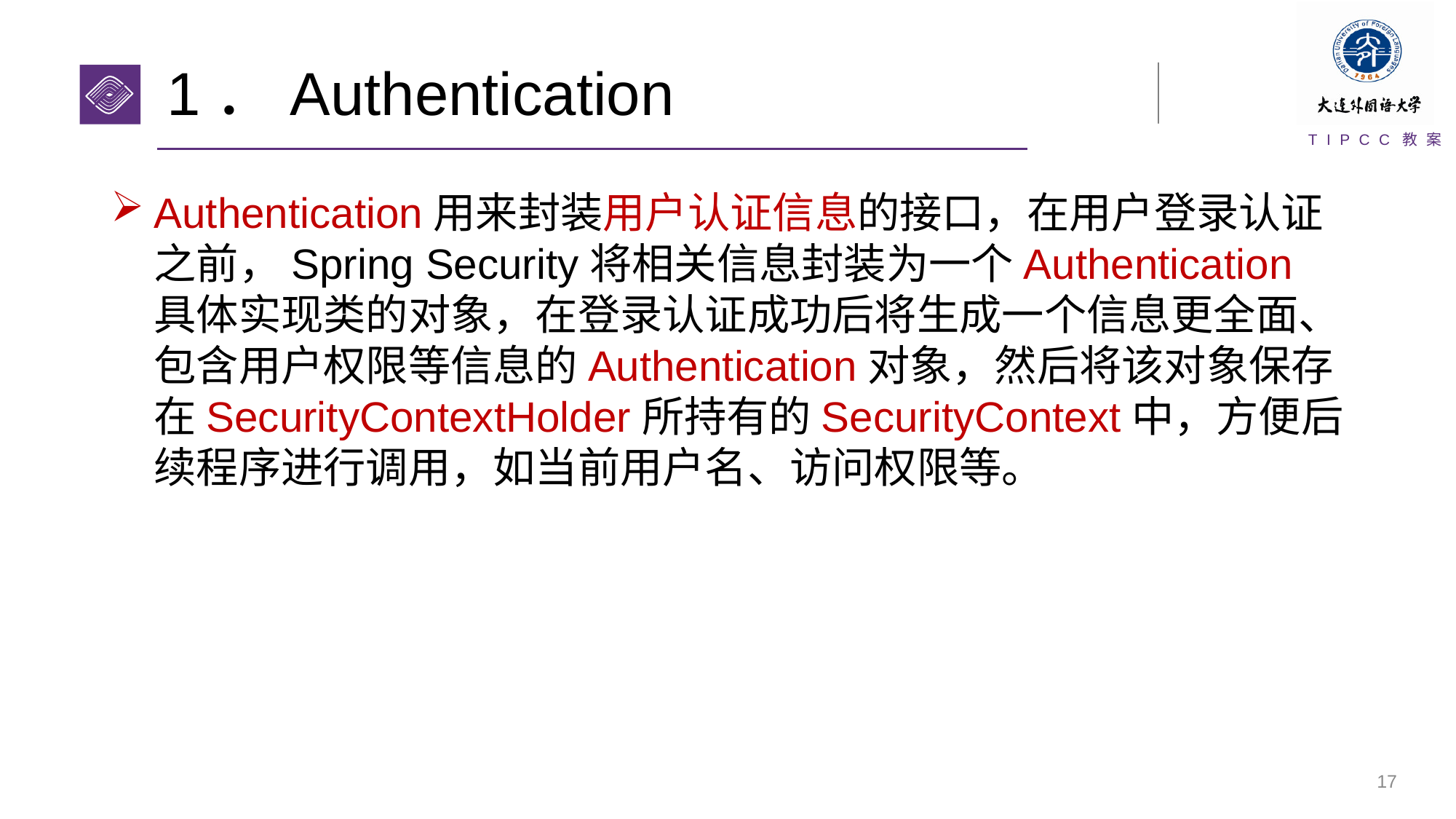

# 1．Authentication
Authentication用来封装用户认证信息的接口，在用户登录认证之前，Spring Security将相关信息封装为一个Authentication具体实现类的对象，在登录认证成功后将生成一个信息更全面、包含用户权限等信息的Authentication对象，然后将该对象保存在SecurityContextHolder所持有的SecurityContext中，方便后续程序进行调用，如当前用户名、访问权限等。
17